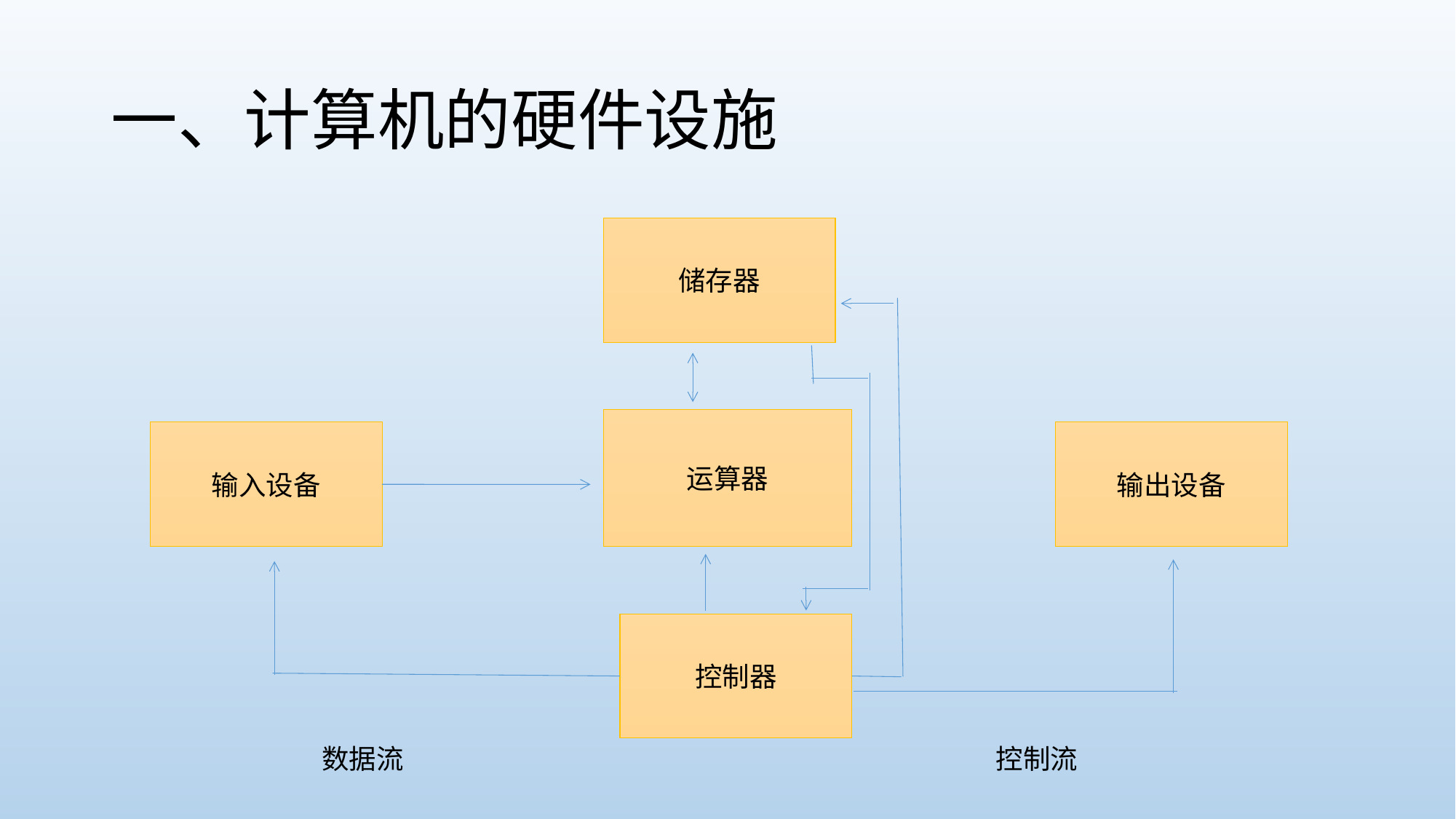

# 一、计算机的硬件设施
储存器
运算器
输入设备
输出设备
控制器
数据流
控制流